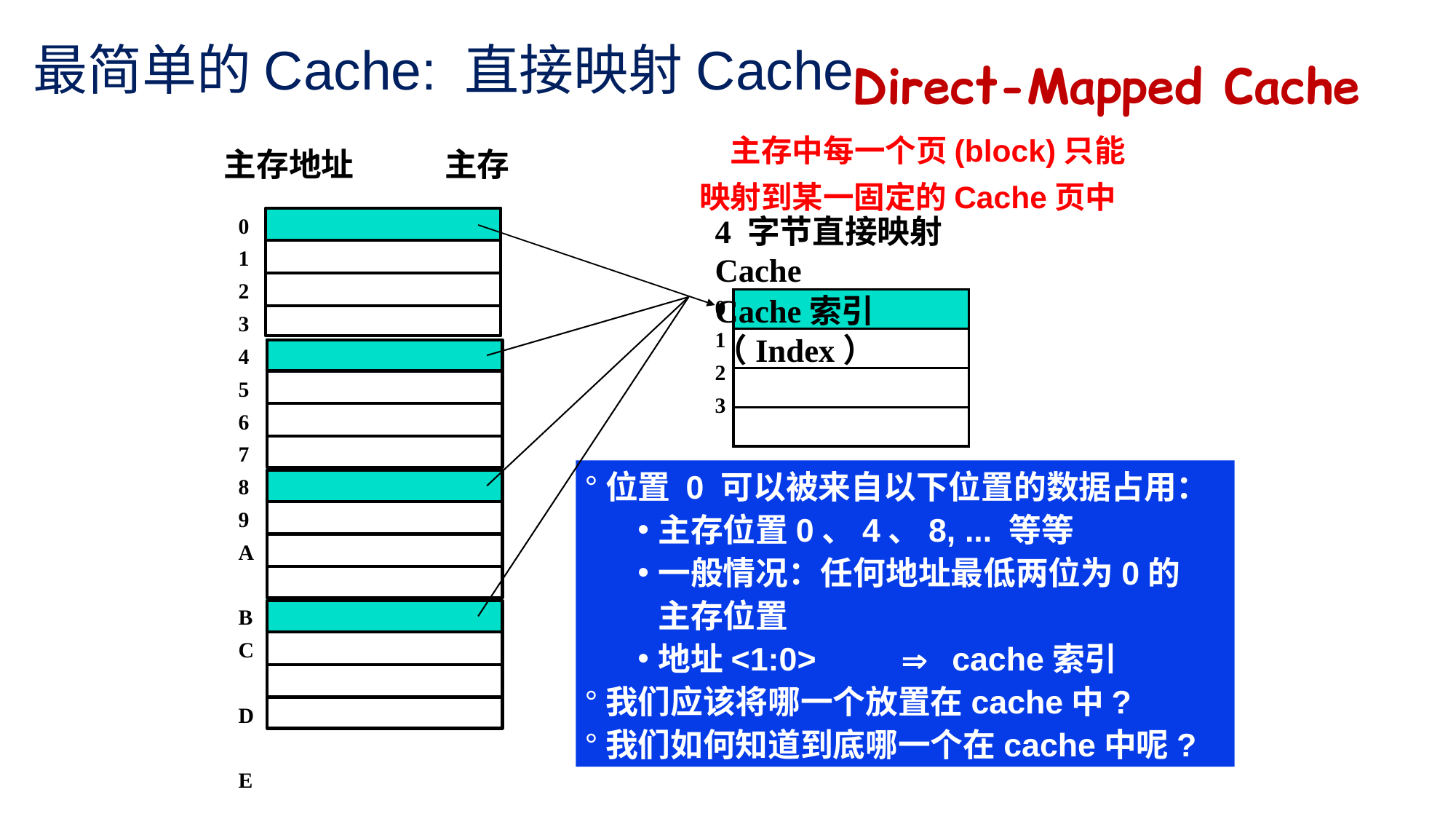

# 最简单的Cache: 直接映射Cache
Direct-Mapped Cache
主存中每一个页(block)只能映射到某一固定的Cache页中
主存地址
主存

4 字节直接映射Cache
Cache索引（Index）
0
1
2
3
4
5
6
7
8
9
A  B
C  D  E  F

|  |
| --- |
|  |
|  |
|  |
0
1
2
3

°位置 0 可以被来自以下位置的数据占用：
主存位置0、4、8, ... 等等
一般情况：任何地址最低两位为0的主存位置
地址<1:0>	⇒	cache索引
°我们应该将哪一个放置在cache中?
°我们如何知道到底哪一个在cache中呢?